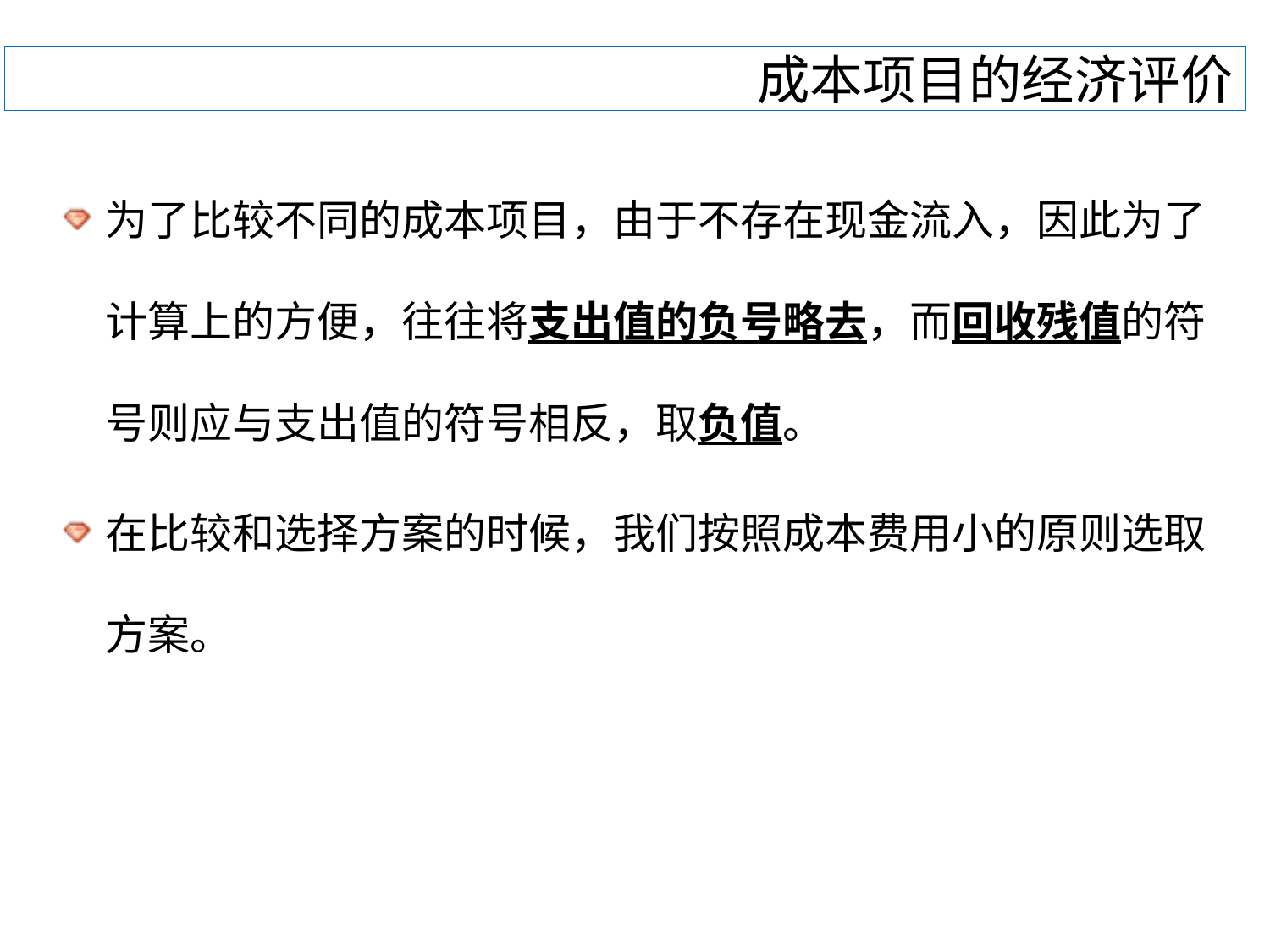

# 成本项目的经济评价
为了比较不同的成本项目，由于不存在现金流入，因此为了计算上的方便，往往将支出值的负号略去，而回收残值的符号则应与支出值的符号相反，取负值。
在比较和选择方案的时候，我们按照成本费用小的原则选取方案。